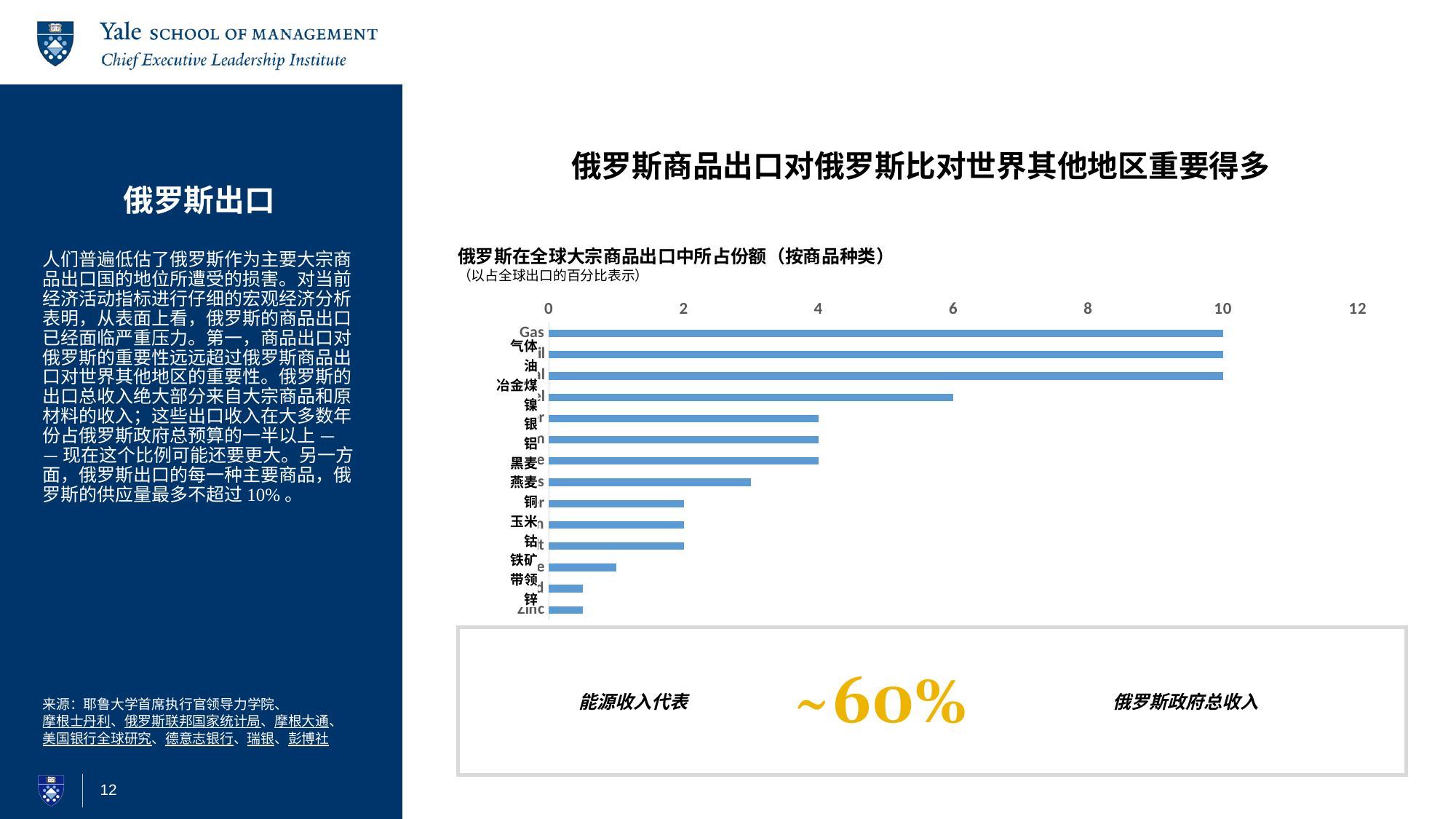

# 俄罗斯出口
俄罗斯商品出口对俄罗斯比对世界其他地区重要得多
人们普遍低估了俄罗斯作为主要大宗商品出口国的地位所遭受的损害。对当前经济活动指标进行仔细的宏观经济分析表明，从表面上看，俄罗斯的商品出口已经面临严重压力。第一，商品出口对俄罗斯的重要性远远超过俄罗斯商品出口对世界其他地区的重要性。俄罗斯的出口总收入绝大部分来自大宗商品和原材料的收入；这些出口收入在大多数年份占俄罗斯政府总预算的一半以上 — — 现在这个比例可能还要更大。另一方面，俄罗斯出口的每一种主要商品，俄罗斯的供应量最多不超过10%。

俄罗斯在全球大宗商品出口中所占份额（按商品种类）
（以占全球出口的百分比表示）

### Chart

| Category |  |
|---|---|
| Zinc | 0.5 |
| Lead | 0.5 |
| Iron Ore | 1.0 |
| Cobalt | 2.0 |
| Corn | 2.0 |
| Copper | 2.0 |
| Oats | 3.0 |
| Rye | 4.0 |
| Aluminum | 4.0 |
| Silver | 4.0 |
| Nickel | 6.0 |
| Met-Coal | 10.0 |
| Oil | 10.0 |
| Gas | 10.0 |
气体
油
冶金煤
镍
银
铝
黑麦
燕麦
铜
玉米
钴
铁矿
带领
锌
来源：耶鲁大学首席执行官领导力学院、摩根士丹利、俄罗斯联邦国家统计局、摩根大通、美国银行全球研究、德意志银行、瑞银、彭博社

~60%

能源收入代表
俄罗斯政府总收入
12